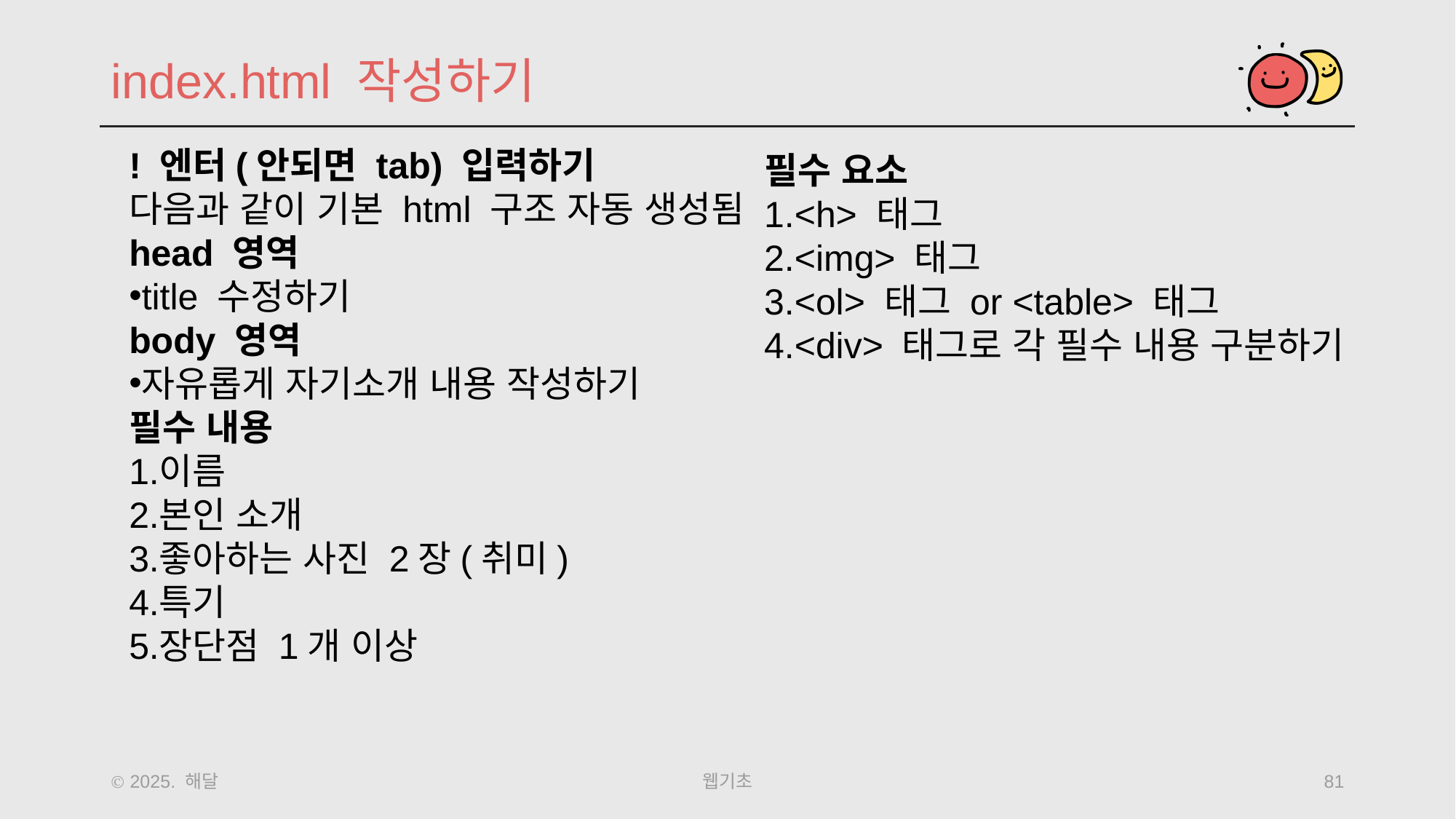

index.html 작성하기
! 엔터(안되면 tab) 입력하기
다음과 같이 기본 html 구조 자동 생성됨
head 영역
title 수정하기
body 영역
자유롭게 자기소개 내용 작성하기
필수 내용
이름
본인 소개
좋아하는 사진 2장(취미)
특기
장단점 1개 이상
필수 요소
<h> 태그
<img> 태그
<ol> 태그 or <table> 태그
<div> 태그로 각 필수 내용 구분하기

Ⓒ 2025. 해달
웹기초
81